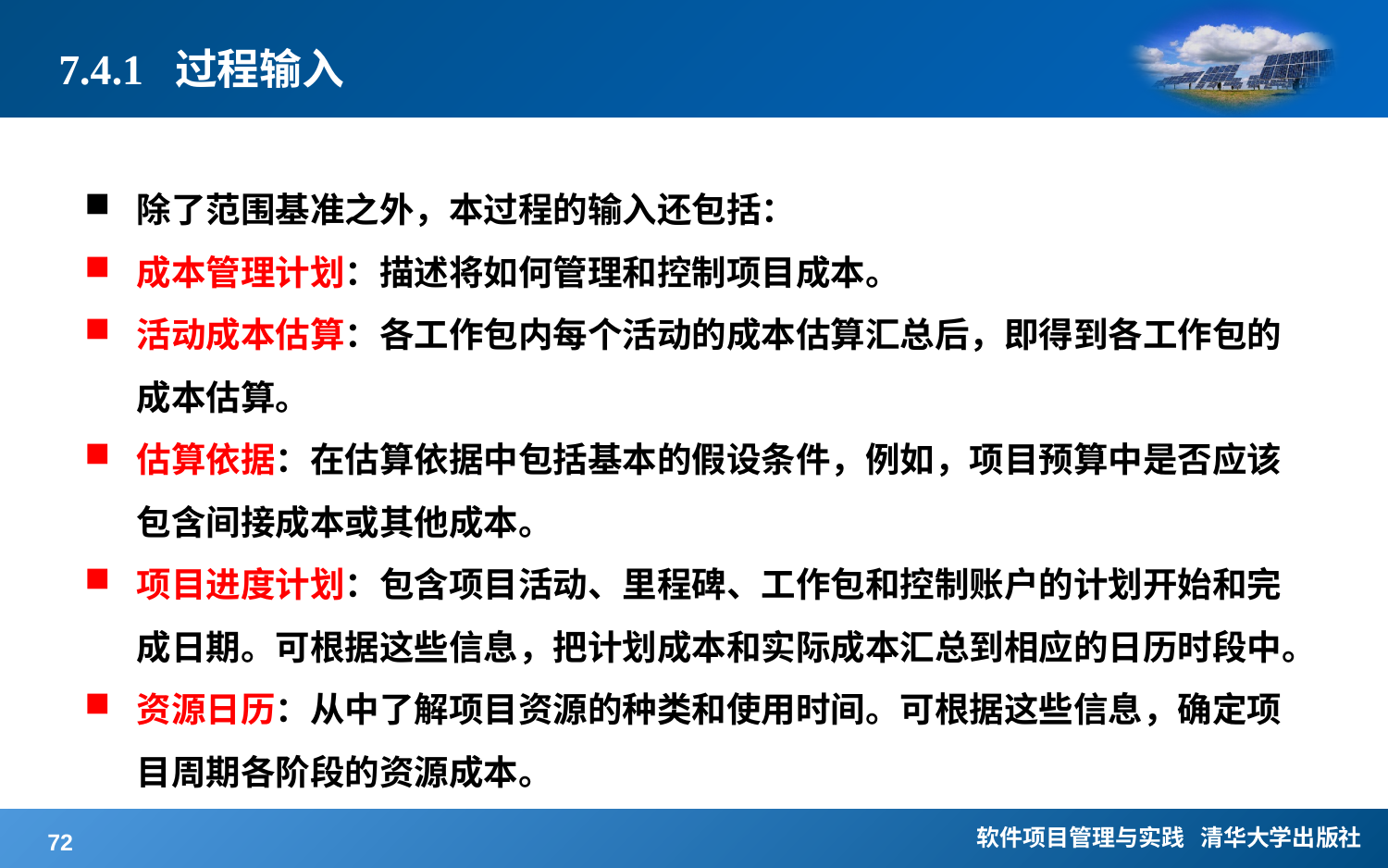

# 7.4.1  过程输入
除了范围基准之外，本过程的输入还包括：
成本管理计划：描述将如何管理和控制项目成本。
活动成本估算：各工作包内每个活动的成本估算汇总后，即得到各工作包的成本估算。
估算依据：在估算依据中包括基本的假设条件，例如，项目预算中是否应该包含间接成本或其他成本。
项目进度计划：包含项目活动、里程碑、工作包和控制账户的计划开始和完成日期。可根据这些信息，把计划成本和实际成本汇总到相应的日历时段中。
资源日历：从中了解项目资源的种类和使用时间。可根据这些信息，确定项目周期各阶段的资源成本。